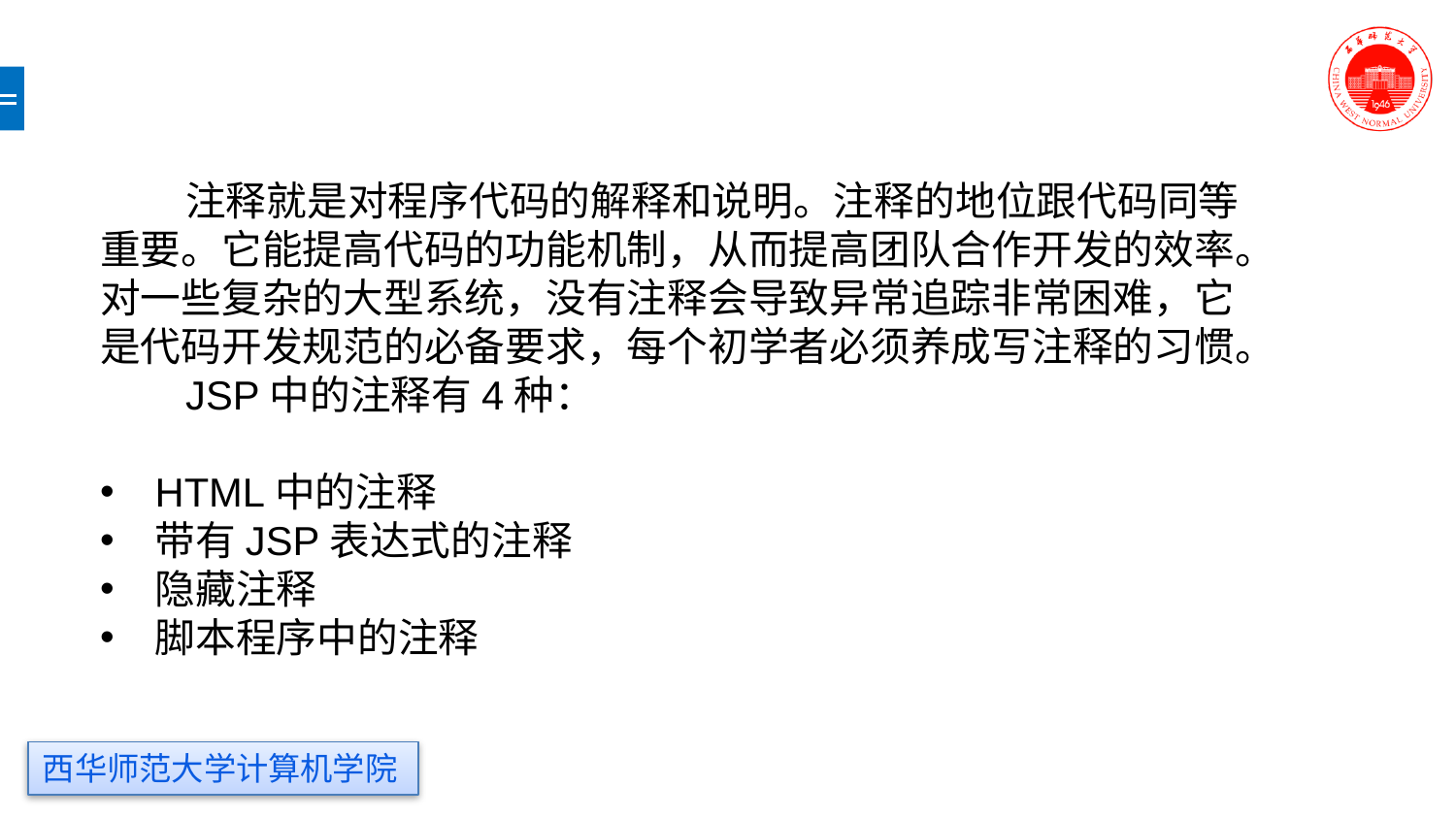

#
注释就是对程序代码的解释和说明。注释的地位跟代码同等重要。它能提高代码的功能机制，从而提高团队合作开发的效率。对一些复杂的大型系统，没有注释会导致异常追踪非常困难，它是代码开发规范的必备要求，每个初学者必须养成写注释的习惯。
JSP中的注释有4种：

HTML中的注释
带有JSP表达式的注释
隐藏注释
脚本程序中的注释